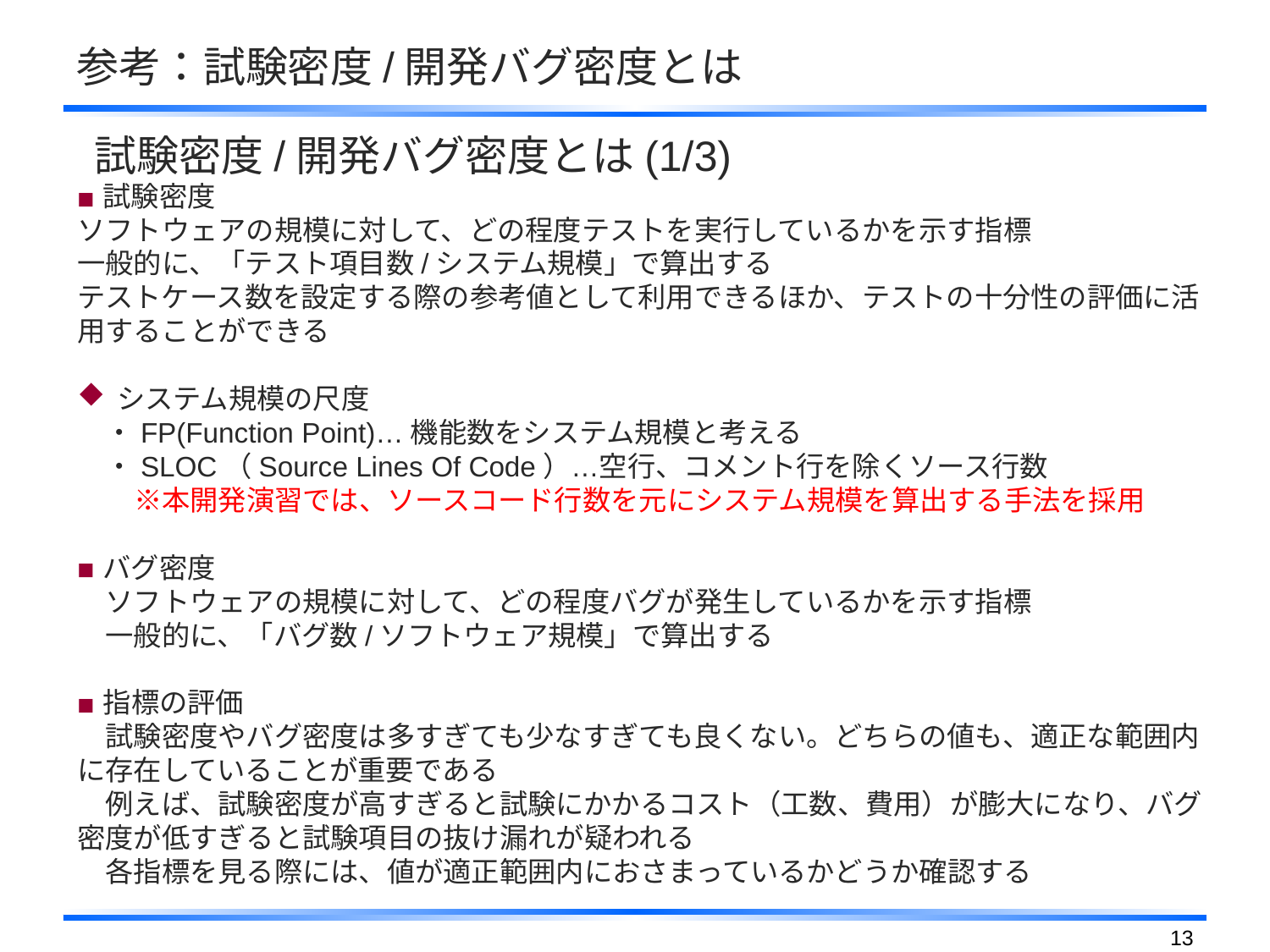

# 参考：試験密度/開発バグ密度とは
試験密度/開発バグ密度とは(1/3)
試験密度
ソフトウェアの規模に対して、どの程度テストを実行しているかを示す指標
一般的に、「テスト項目数/システム規模」で算出する
テストケース数を設定する際の参考値として利用できるほか、テストの十分性の評価に活用することができる

システム規模の尺度
　・FP(Function Point)…機能数をシステム規模と考える
　・SLOC（Source Lines Of Code）…空行、コメント行を除くソース行数
　　※本開発演習では、ソースコード行数を元にシステム規模を算出する手法を採用

バグ密度
　ソフトウェアの規模に対して、どの程度バグが発生しているかを示す指標
　一般的に、「バグ数/ソフトウェア規模」で算出する

指標の評価
　試験密度やバグ密度は多すぎても少なすぎても良くない。どちらの値も、適正な範囲内に存在していることが重要である
　例えば、試験密度が高すぎると試験にかかるコスト（工数、費用）が膨大になり、バグ密度が低すぎると試験項目の抜け漏れが疑われる
　各指標を見る際には、値が適正範囲内におさまっているかどうか確認する

13